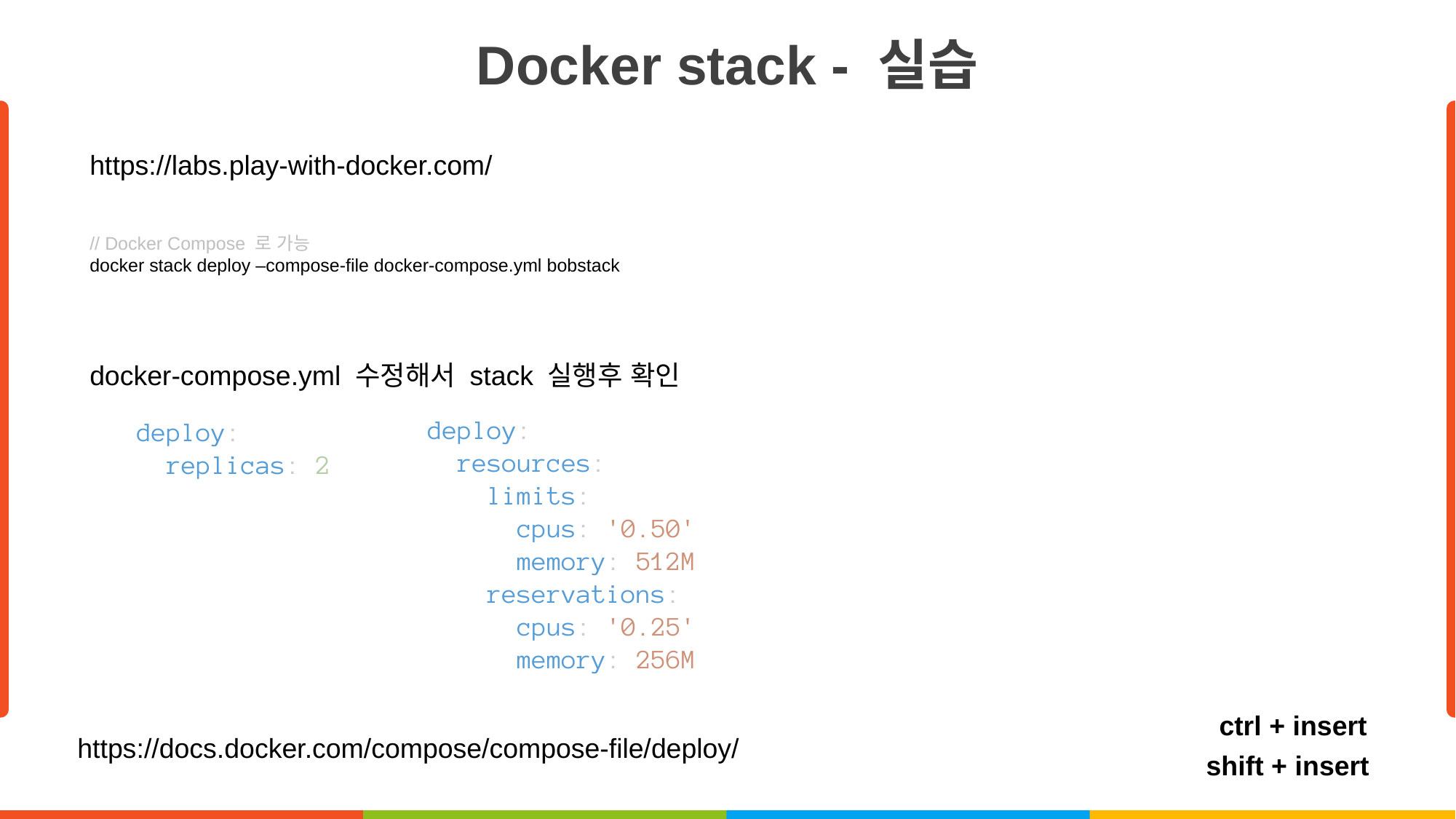

Docker stack - 실습

https://labs.play-with-docker.com/
// Docker Compose 로 가능
docker stack deploy –compose-file docker-compose.yml bobstack
docker-compose.yml 수정해서 stack 실행후 확인
    deploy:
      resources:
        limits:
          cpus: '0.50'
          memory: 512M
        reservations:
          cpus: '0.25'
          memory: 256M
    deploy:
      replicas: 2

ctrl + insert
https://docs.docker.com/compose/compose-file/deploy/
shift + insert